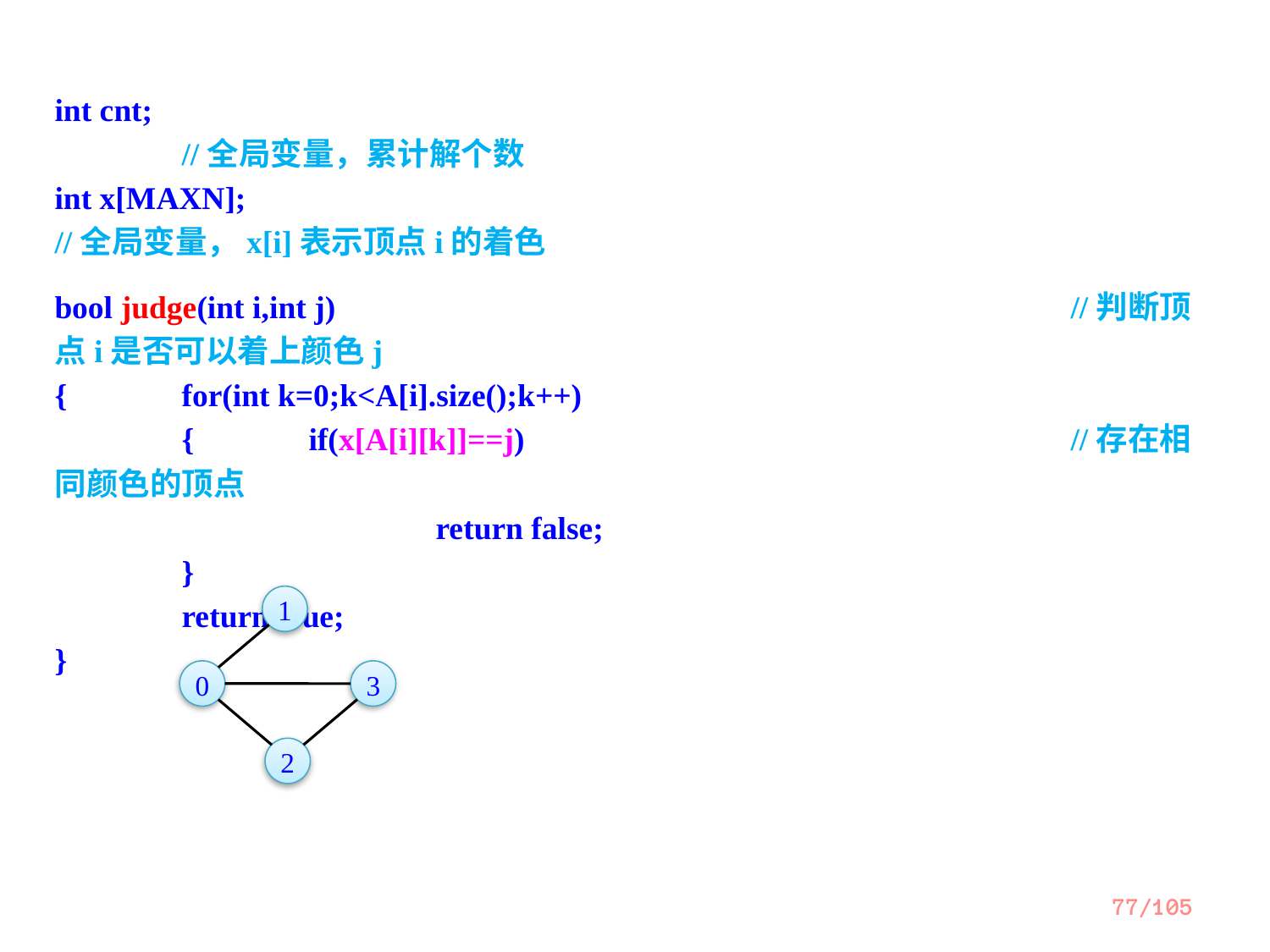

int cnt;										//全局变量，累计解个数
int x[MAXN];								//全局变量，x[i]表示顶点i的着色
bool judge(int i,int j)						//判断顶点i是否可以着上颜色j
{	for(int k=0;k<A[i].size();k++)
 	{	if(x[A[i][k]]==j)					//存在相同颜色的顶点
     			return false;
 	}
 	return true;
}
1

0
3

2
77/105